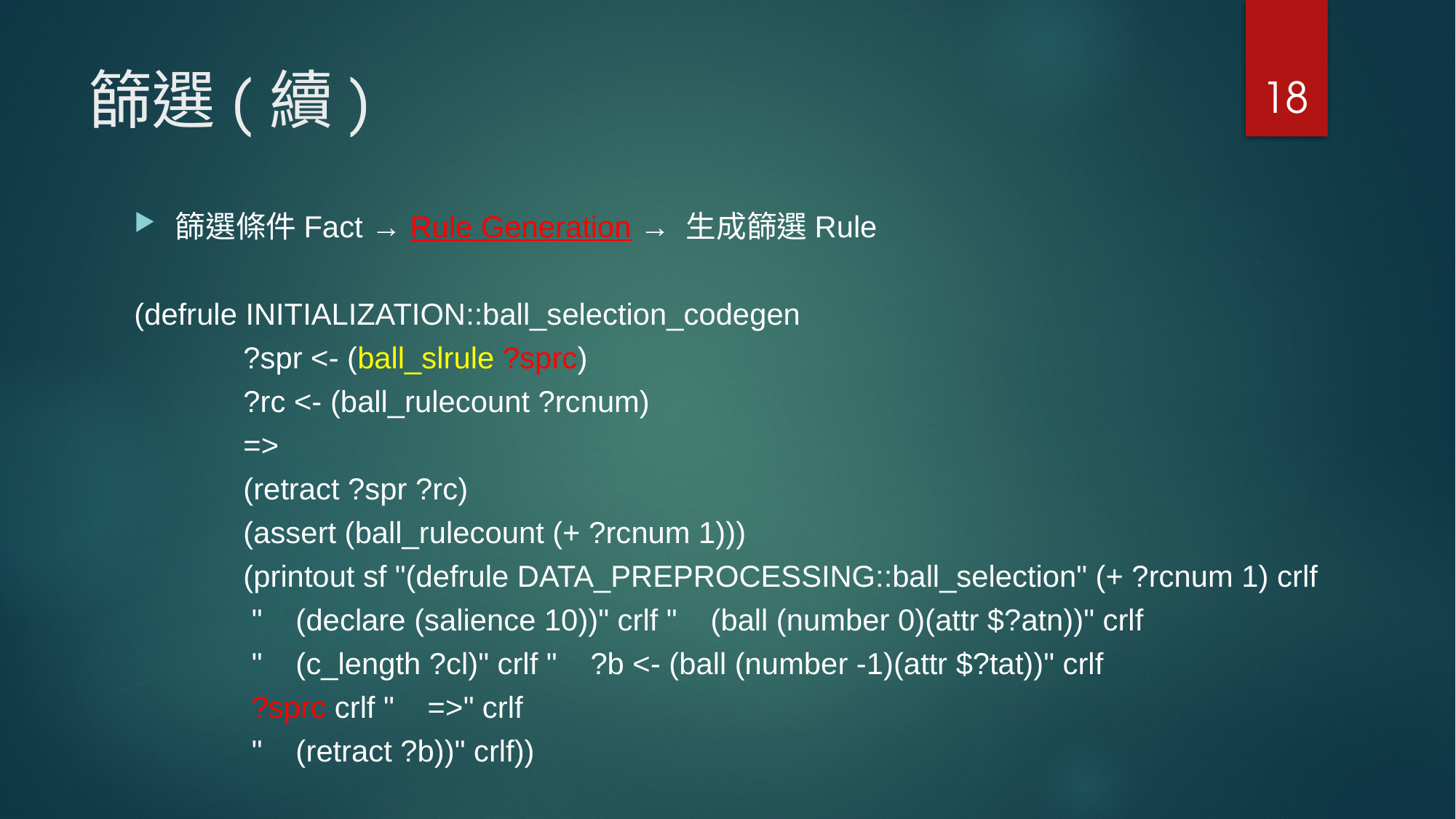

18
# 篩選(續)
篩選條件Fact → Rule Generation → 生成篩選Rule

(defrule INITIALIZATION::ball_selection_codegen
	?spr <- (ball_slrule ?sprc)
	?rc <- (ball_rulecount ?rcnum)
	=>
	(retract ?spr ?rc)
	(assert (ball_rulecount (+ ?rcnum 1)))
	(printout sf "(defrule DATA_PREPROCESSING::ball_selection" (+ ?rcnum 1) crlf
	 "    (declare (salience 10))" crlf "    (ball (number 0)(attr $?atn))" crlf
	 "    (c_length ?cl)" crlf "    ?b <- (ball (number -1)(attr $?tat))" crlf
	 ?sprc crlf "    =>" crlf
	 "    (retract ?b))" crlf))